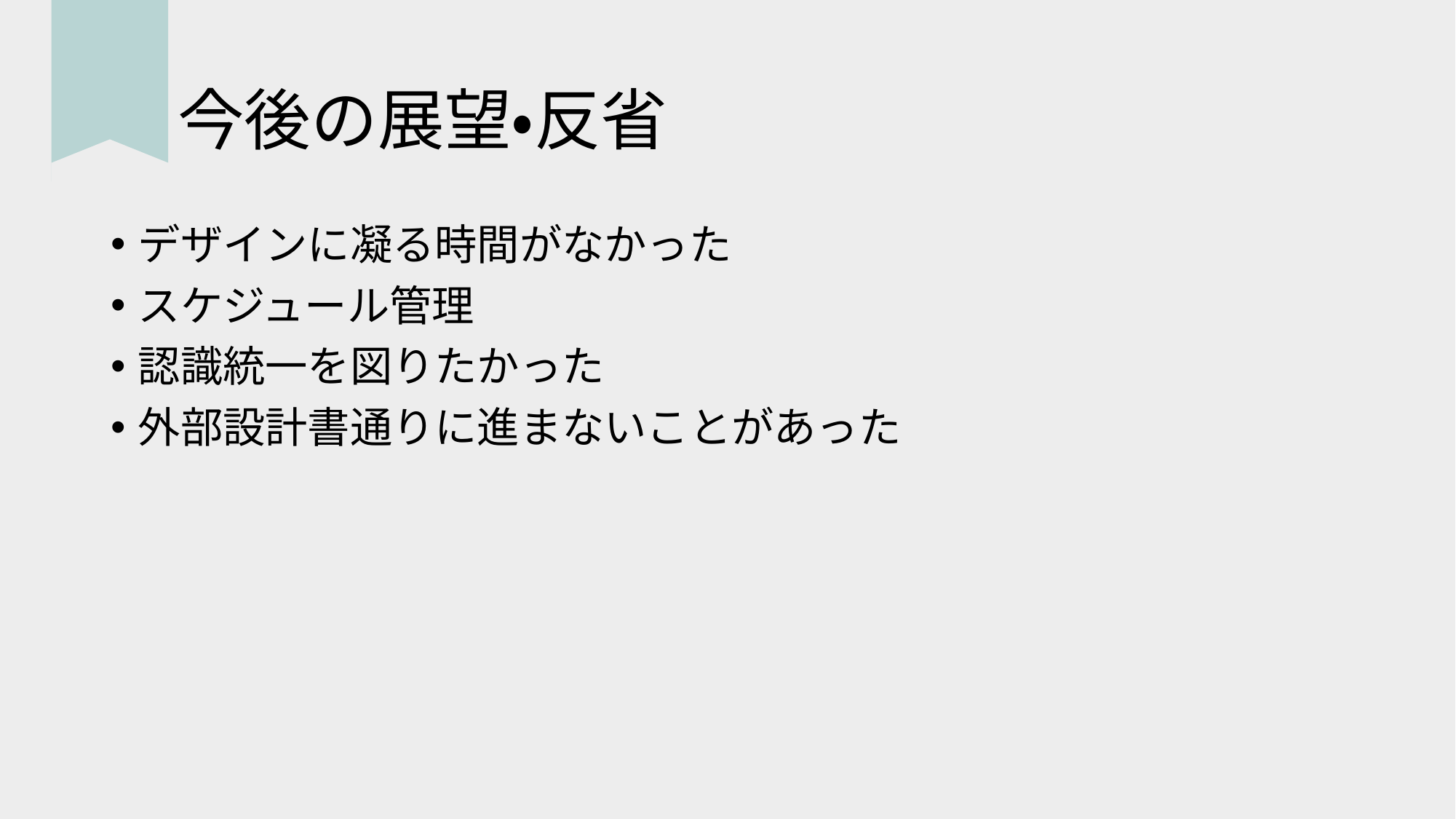

# 今後の展望・反省
デザインに凝る時間がなかった
スケジュール管理
認識統一を図りたかった
外部設計書通りに進まないことがあった